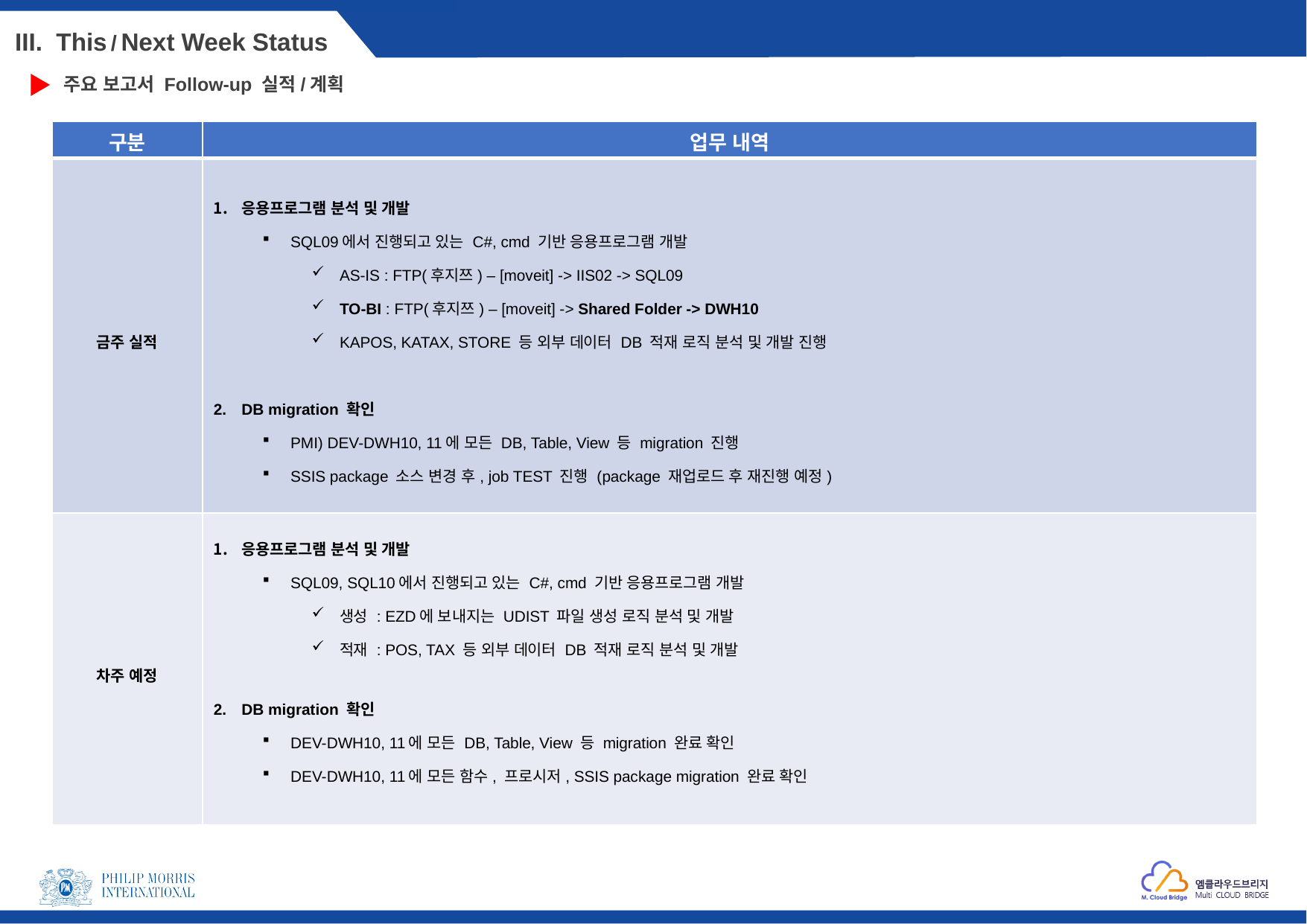

III.  This / Next Week Status
주요 보고서 Follow-up 실적/계획

| 구분 | 업무 내역 |
| --- | --- |
| 금주 실적 | 응용프로그램 분석 및 개발 SQL09에서 진행되고 있는 C#, cmd 기반 응용프로그램 개발 AS-IS : FTP(후지쯔) – [moveit] -> IIS02 -> SQL09 TO-BI : FTP(후지쯔) – [moveit] -> Shared Folder -> DWH10 KAPOS, KATAX, STORE 등 외부 데이터 DB 적재 로직 분석 및 개발 진행 DB migration 확인 PMI) DEV-DWH10, 11에 모든 DB, Table, View 등 migration 진행 SSIS package 소스 변경 후, job TEST 진행 (package 재업로드 후 재진행 예정) |
| 차주 예정 | 응용프로그램 분석 및 개발 SQL09, SQL10에서 진행되고 있는 C#, cmd 기반 응용프로그램 개발 생성 : EZD에 보내지는 UDIST 파일 생성 로직 분석 및 개발 적재 : POS, TAX 등 외부 데이터 DB 적재 로직 분석 및 개발 DB migration 확인 DEV-DWH10, 11에 모든 DB, Table, View 등 migration 완료 확인 DEV-DWH10, 11에 모든 함수, 프로시저, SSIS package migration 완료 확인 |